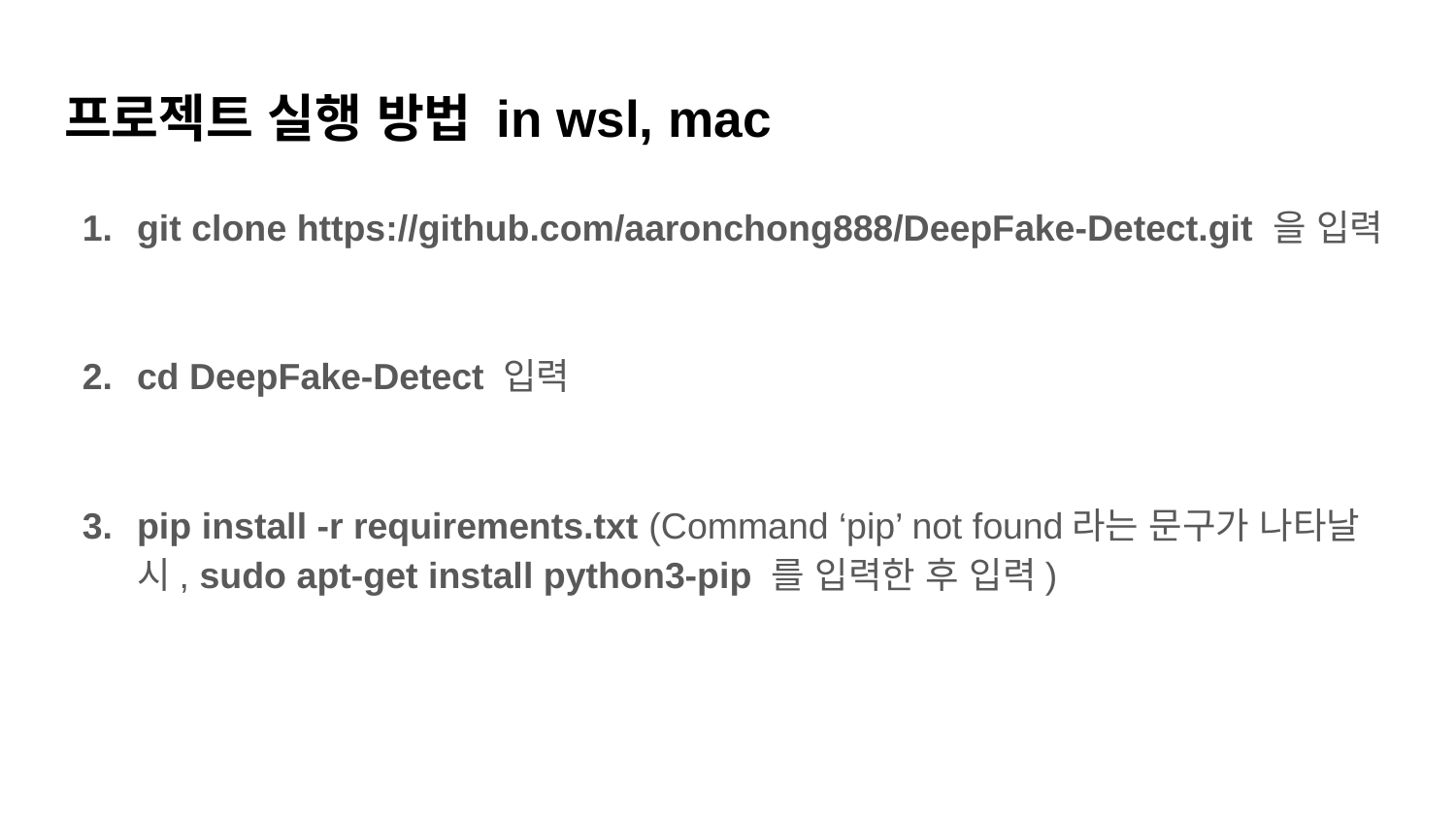

# 프로젝트 실행 방법 in wsl, mac

git clone https://github.com/aaronchong888/DeepFake-Detect.git 을 입력

cd DeepFake-Detect 입력

pip install -r requirements.txt (Command ‘pip’ not found라는 문구가 나타날 시, sudo apt-get install python3-pip 를 입력한 후 입력)